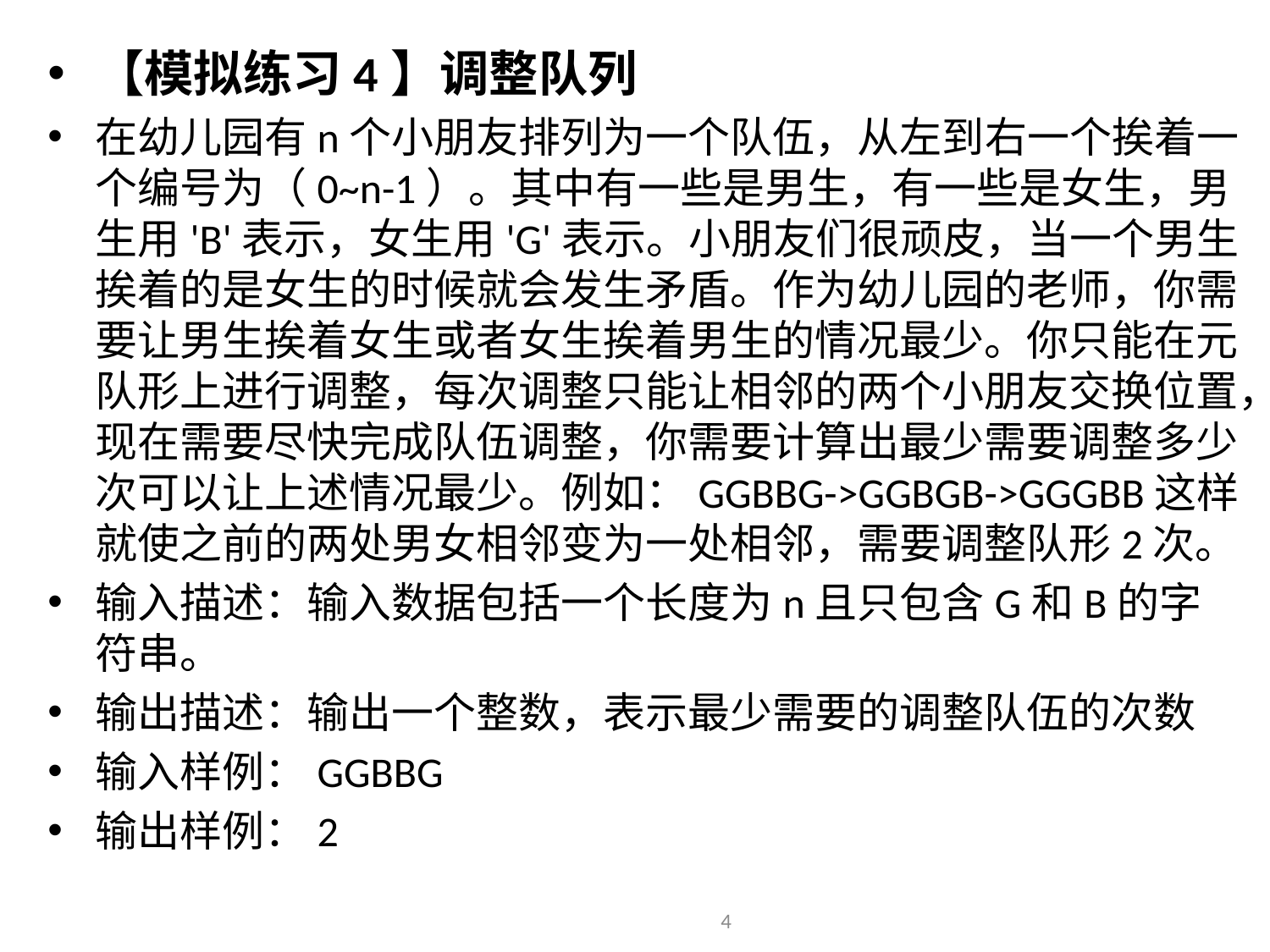

【模拟练习4】调整队列
在幼儿园有n个小朋友排列为一个队伍，从左到右一个挨着一个编号为（0~n-1）。其中有一些是男生，有一些是女生，男生用'B'表示，女生用'G'表示。小朋友们很顽皮，当一个男生挨着的是女生的时候就会发生矛盾。作为幼儿园的老师，你需要让男生挨着女生或者女生挨着男生的情况最少。你只能在元队形上进行调整，每次调整只能让相邻的两个小朋友交换位置，现在需要尽快完成队伍调整，你需要计算出最少需要调整多少次可以让上述情况最少。例如：GGBBG->GGBGB->GGGBB这样就使之前的两处男女相邻变为一处相邻，需要调整队形2次。
输入描述：输入数据包括一个长度为n且只包含G和B的字符串。
输出描述：输出一个整数，表示最少需要的调整队伍的次数
输入样例：GGBBG
输出样例：2

4